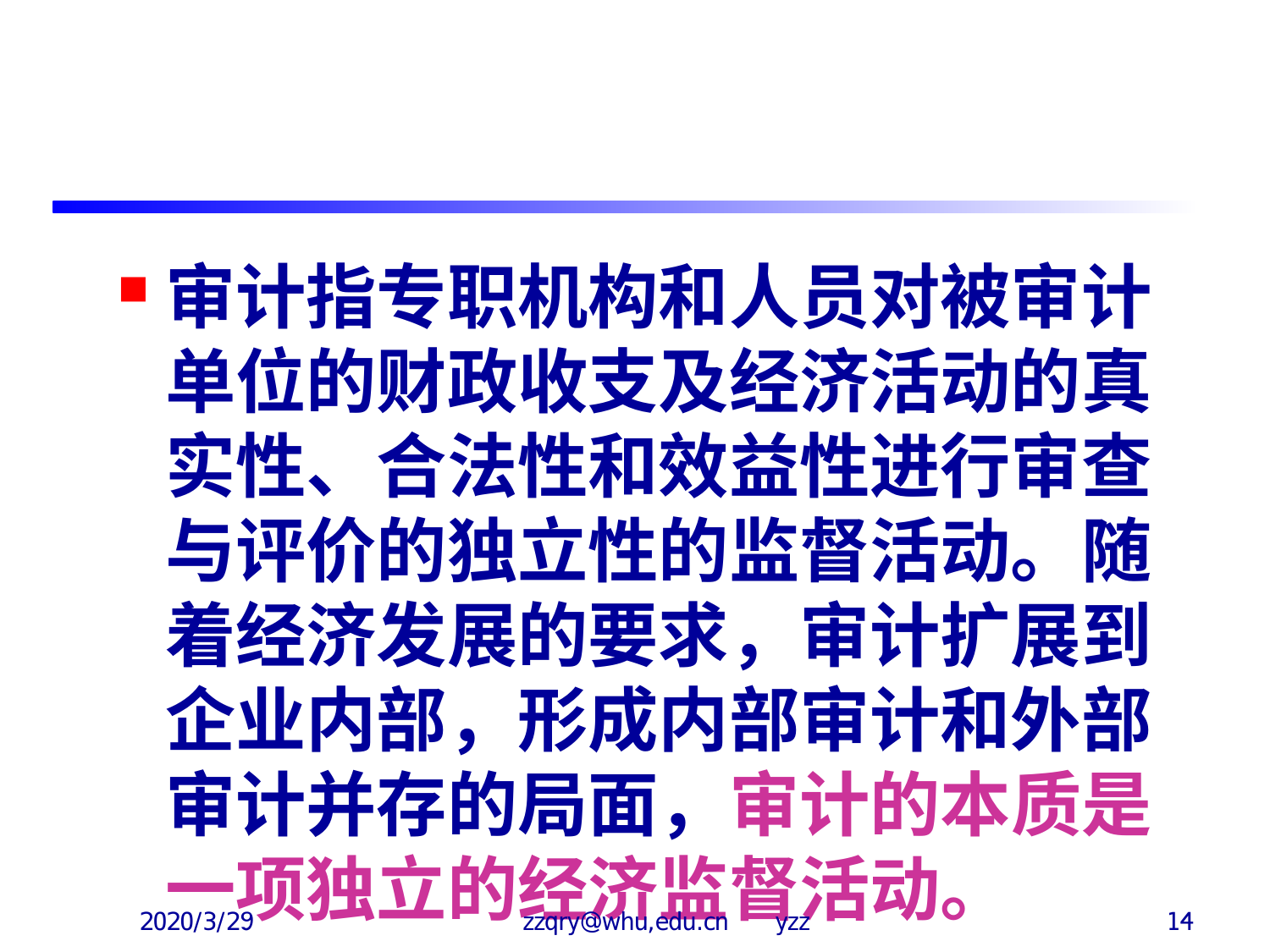

审计指专职机构和人员对被审计单位的财政收支及经济活动的真实性、合法性和效益性进行审查与评价的独立性的监督活动。随着经济发展的要求，审计扩展到企业内部，形成内部审计和外部审计并存的局面，审计的本质是一项独立的经济监督活动。
2020/3/29
zzqry@whu,edu.cn      yzz
14